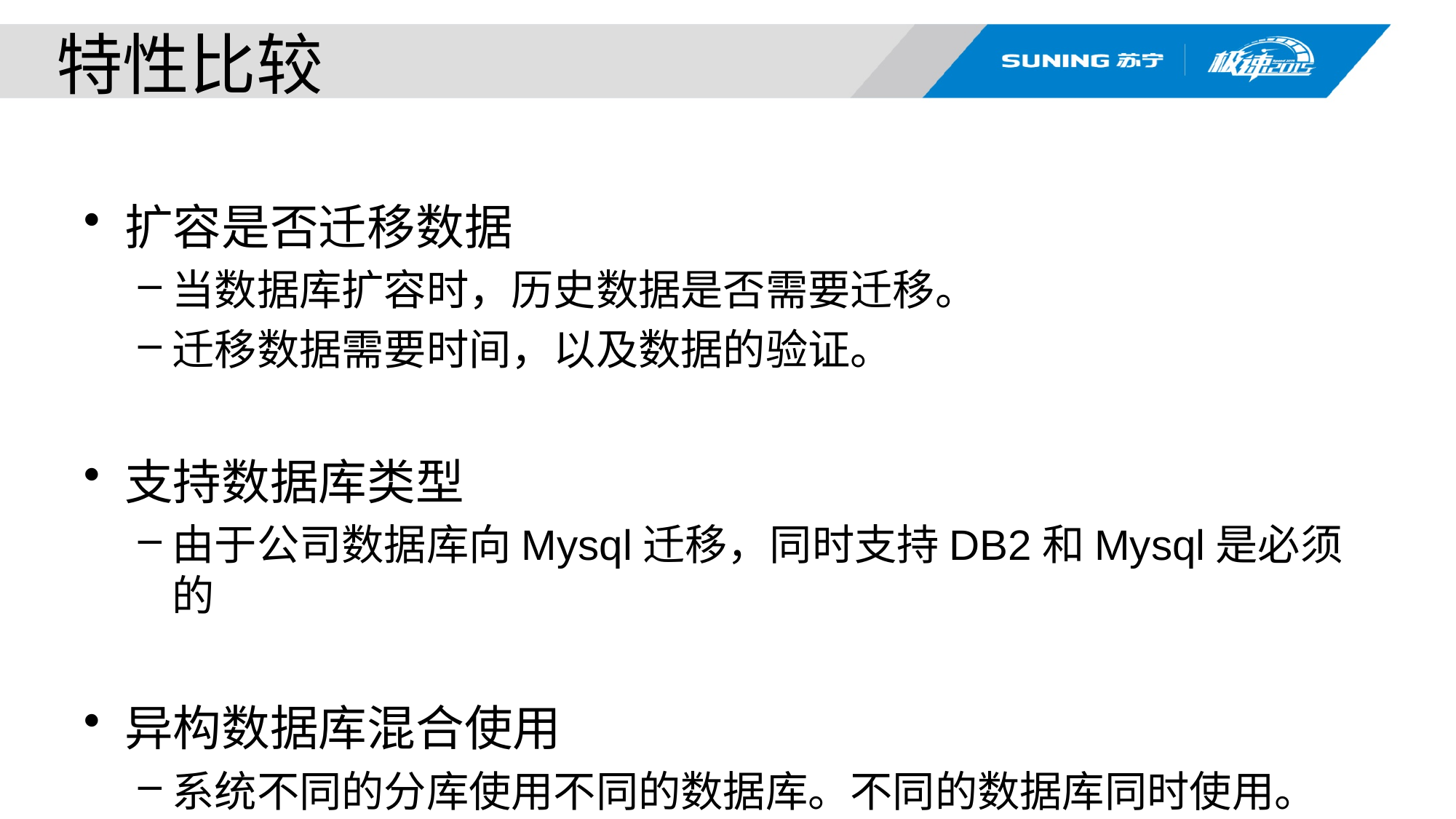

# 特性比较
扩容是否迁移数据
当数据库扩容时，历史数据是否需要迁移。
迁移数据需要时间，以及数据的验证。

支持数据库类型
由于公司数据库向Mysql迁移，同时支持DB2和Mysql是必须的

异构数据库混合使用
系统不同的分库使用不同的数据库。不同的数据库同时使用。